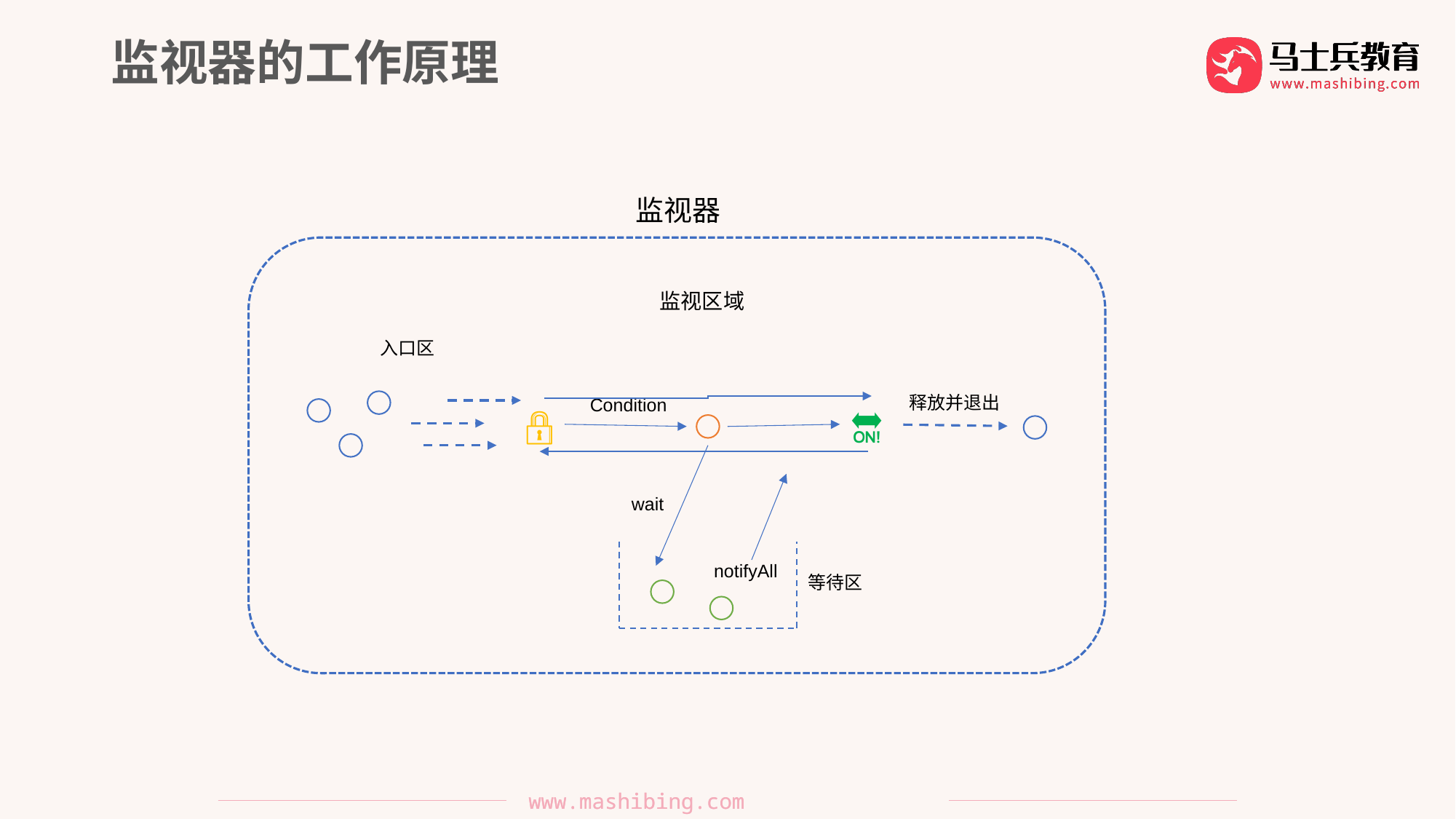

监视器的工作原理
监视器

监视区域
🔒
🔛
入口区

释放并退出

Condition

wait
notifyAll

等待区